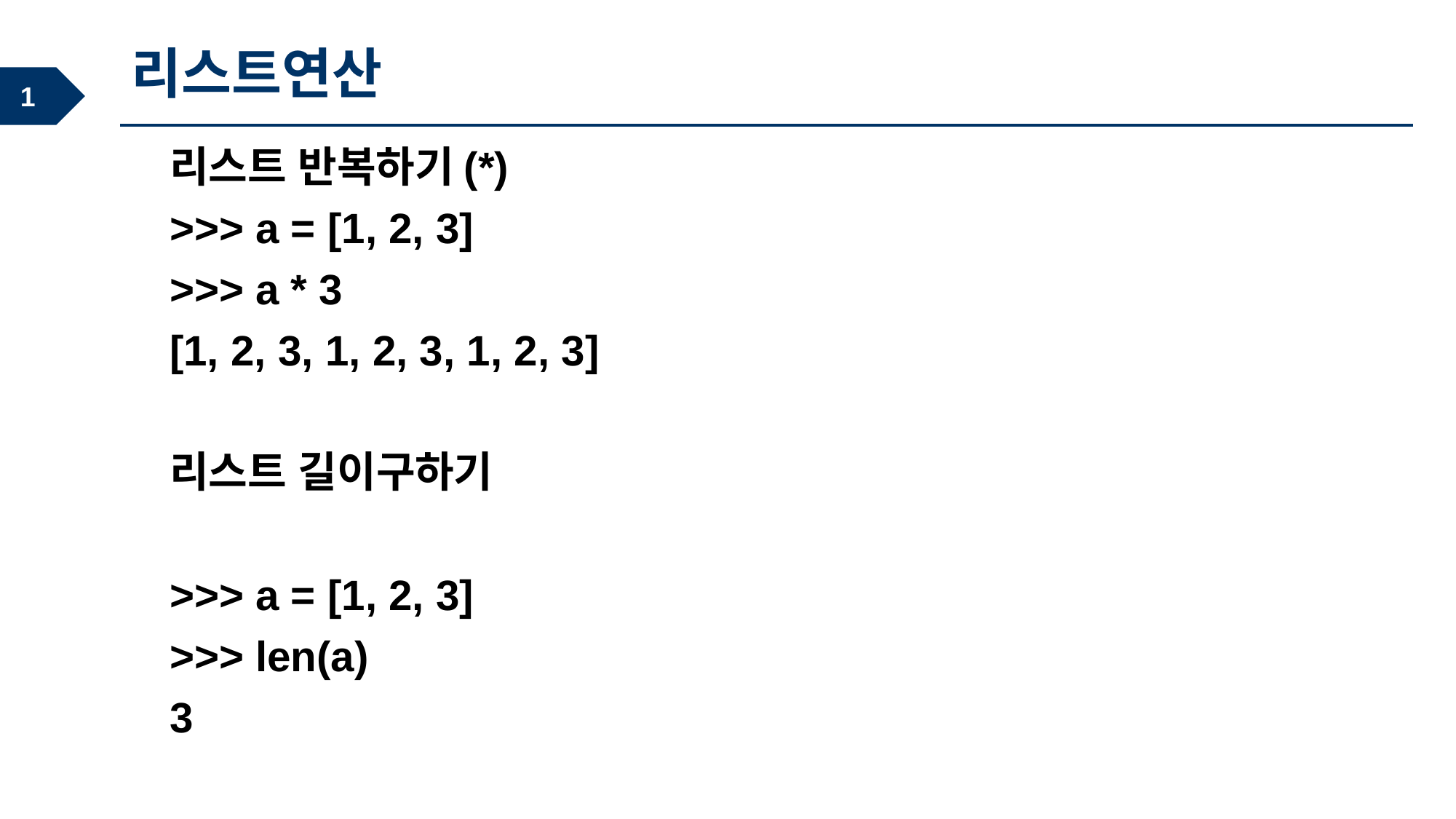

리스트연산
리스트 반복하기(*)
>>> a = [1, 2, 3]
>>> a * 3
[1, 2, 3, 1, 2, 3, 1, 2, 3]

리스트 길이구하기

>>> a = [1, 2, 3]
>>> len(a)
3